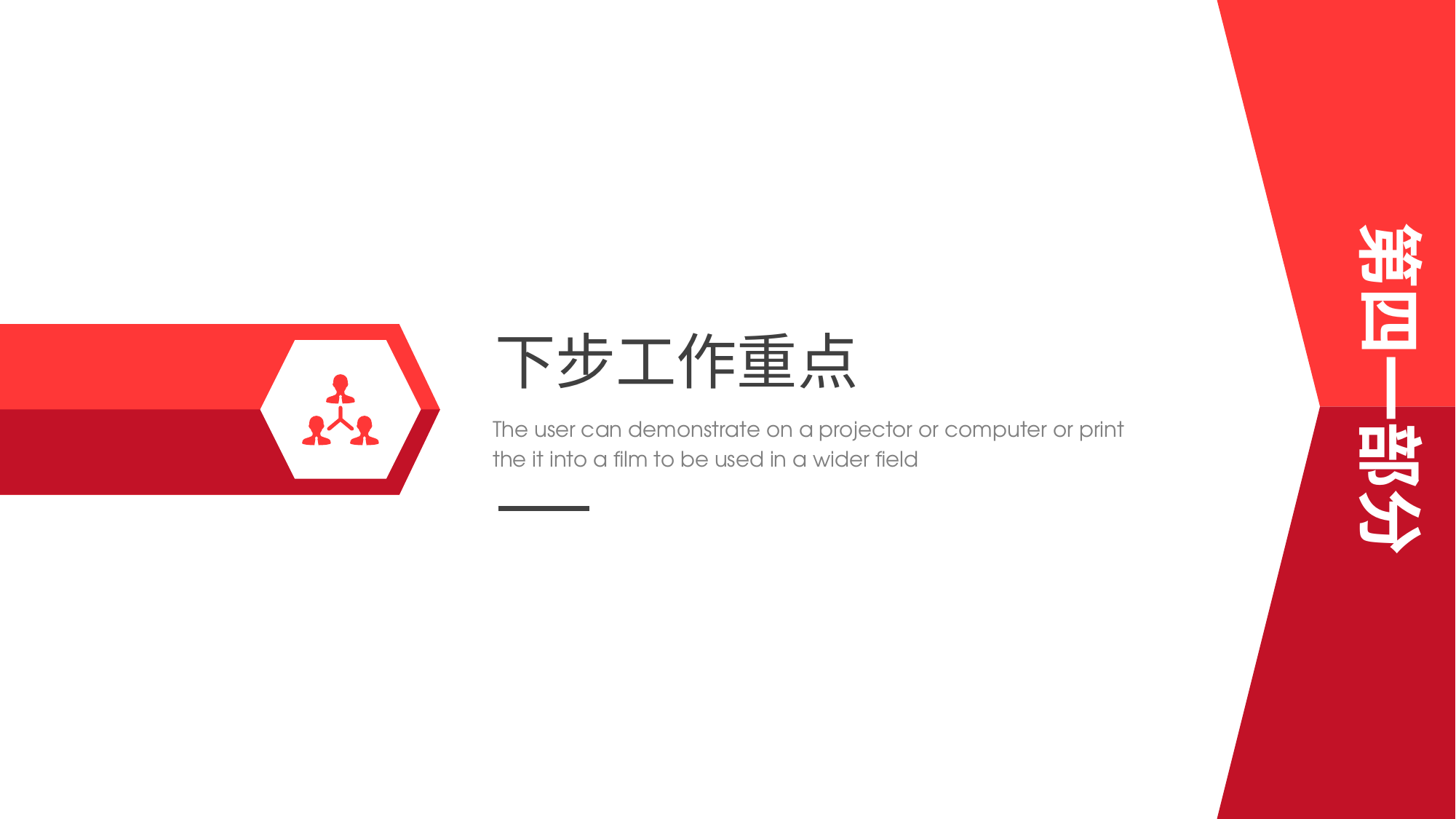

第四一部分
下步工作重点

The user can demonstrate on a projector or computer or print the it into a film to be used in a wider field